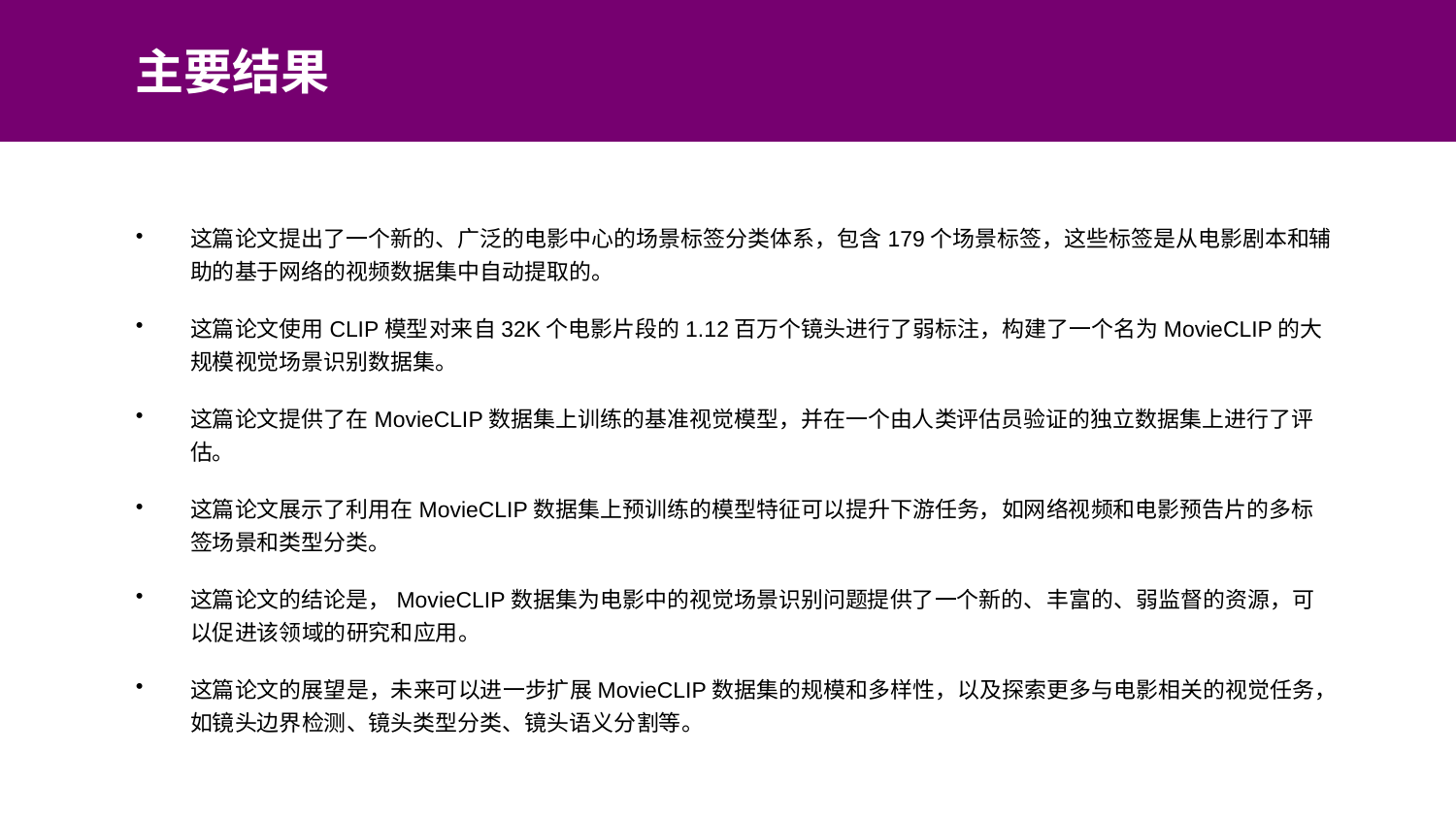

主要结果
这篇论文提出了一个新的、广泛的电影中心的场景标签分类体系，包含179个场景标签，这些标签是从电影剧本和辅助的基于网络的视频数据集中自动提取的。
这篇论文使用CLIP模型对来自32K个电影片段的1.12百万个镜头进行了弱标注，构建了一个名为MovieCLIP的大规模视觉场景识别数据集。
这篇论文提供了在MovieCLIP数据集上训练的基准视觉模型，并在一个由人类评估员验证的独立数据集上进行了评估。
这篇论文展示了利用在MovieCLIP数据集上预训练的模型特征可以提升下游任务，如网络视频和电影预告片的多标签场景和类型分类。
这篇论文的结论是，MovieCLIP数据集为电影中的视觉场景识别问题提供了一个新的、丰富的、弱监督的资源，可以促进该领域的研究和应用。
这篇论文的展望是，未来可以进一步扩展MovieCLIP数据集的规模和多样性，以及探索更多与电影相关的视觉任务，如镜头边界检测、镜头类型分类、镜头语义分割等。